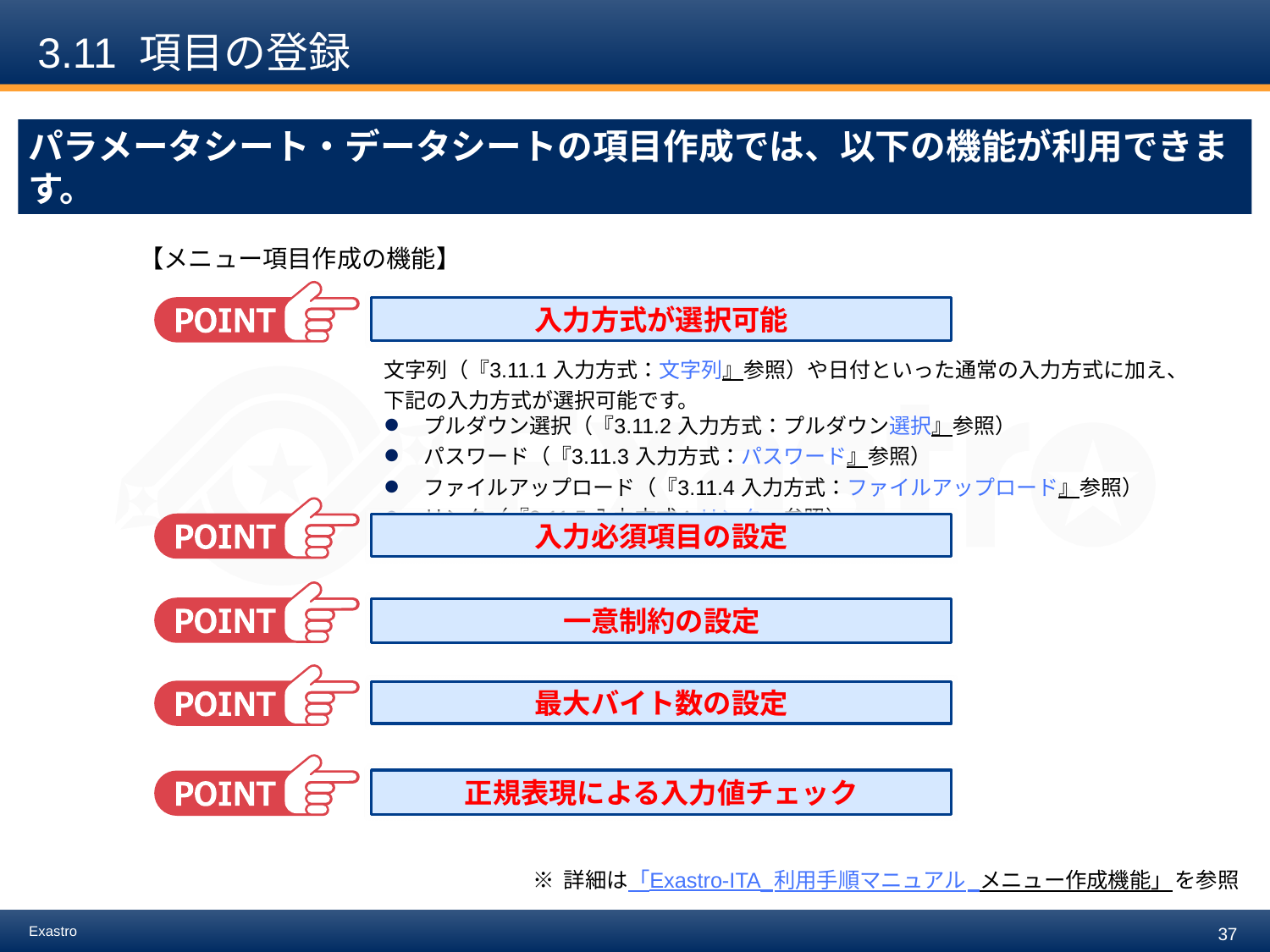

# 3.11 項目の登録
パラメータシート・データシートの項目作成では、以下の機能が利用できます。
【メニュー項目作成の機能】

入力方式が選択可能
文字列（『3.11.1 入力方式：文字列』参照）や日付といった通常の入力方式に加え、下記の入力方式が選択可能です。
プルダウン選択（『3.11.2 入力方式：プルダウン選択』参照）
パスワード（『3.11.3 入力方式：パスワード』参照）
ファイルアップロード（『3.11.4 入力方式：ファイルアップロード』参照）
リンク（『3.11.5 入力方式：リンク』参照）

入力必須項目の設定

一意制約の設定

最大バイト数の設定

正規表現による入力値チェック
※ 詳細は「Exastro-ITA_利用手順マニュアル_メニュー作成機能」を参照